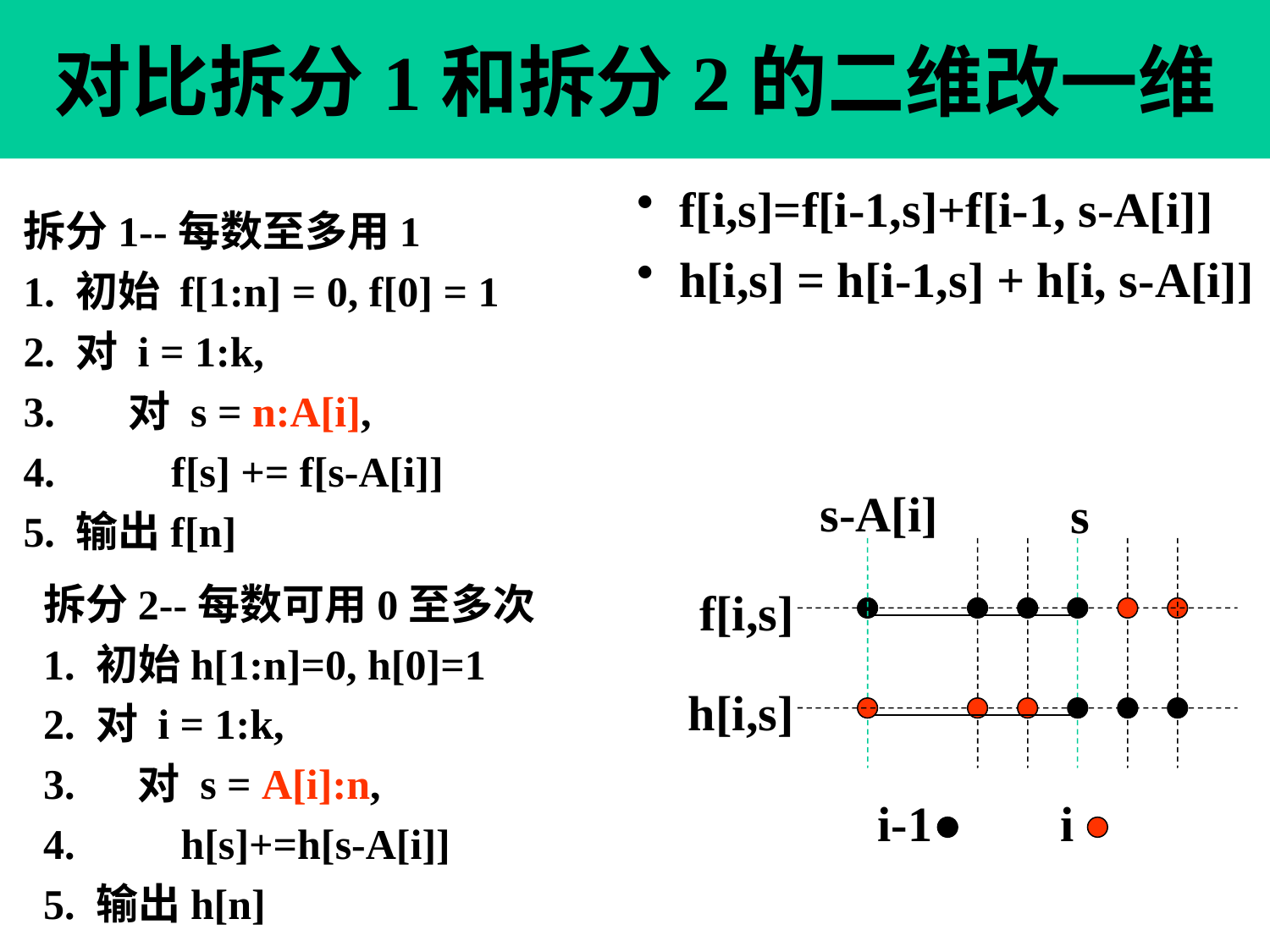

# 对比拆分1和拆分2的二维改一维
 f[i,s]=f[i-1,s]+f[i-1, s-A[i]]
 h[i,s] = h[i-1,s] + h[i, s-A[i]]
拆分1--每数至多用1
1. 初始 f[1:n] = 0, f[0] = 1
2. 对 i = 1:k,
3.      对 s = n:A[i],
4.           f[s] += f[s-A[i]]
5. 输出f[n]
s-A[i]
s

f[i,s]

h[i,s]

i-1
i

拆分2--每数可用0至多次
1. 初始h[1:n]=0, h[0]=1
2. 对 i = 1:k,
3.     对 s = A[i]:n,
4.          h[s]+=h[s-A[i]]
5. 输出h[n]